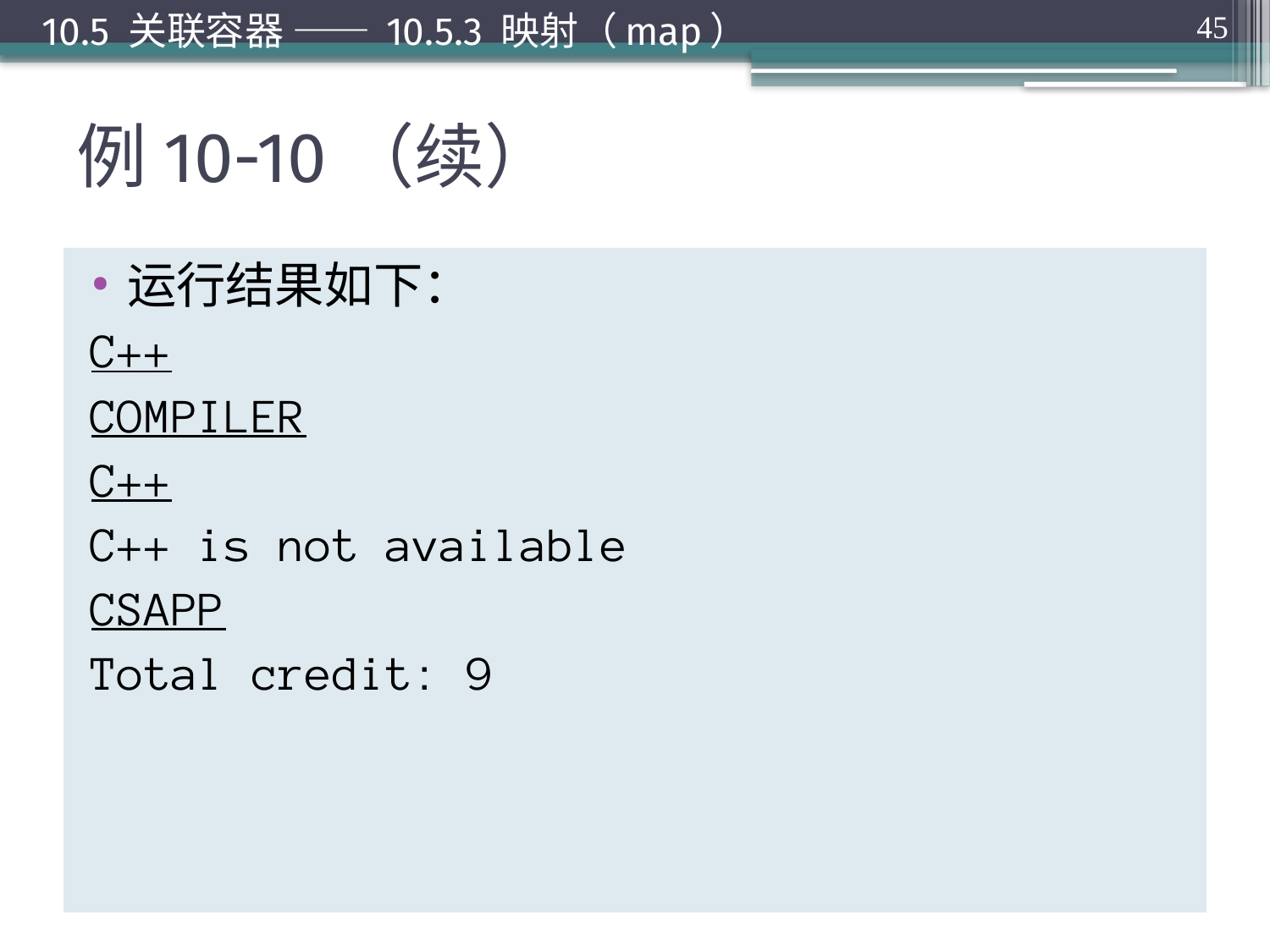

10.5 关联容器 —— 10.5.3 映射（map）
45
# 例10-10（续）
运行结果如下：
C++
COMPILER
C++
C++ is not available
CSAPP
Total credit: 9